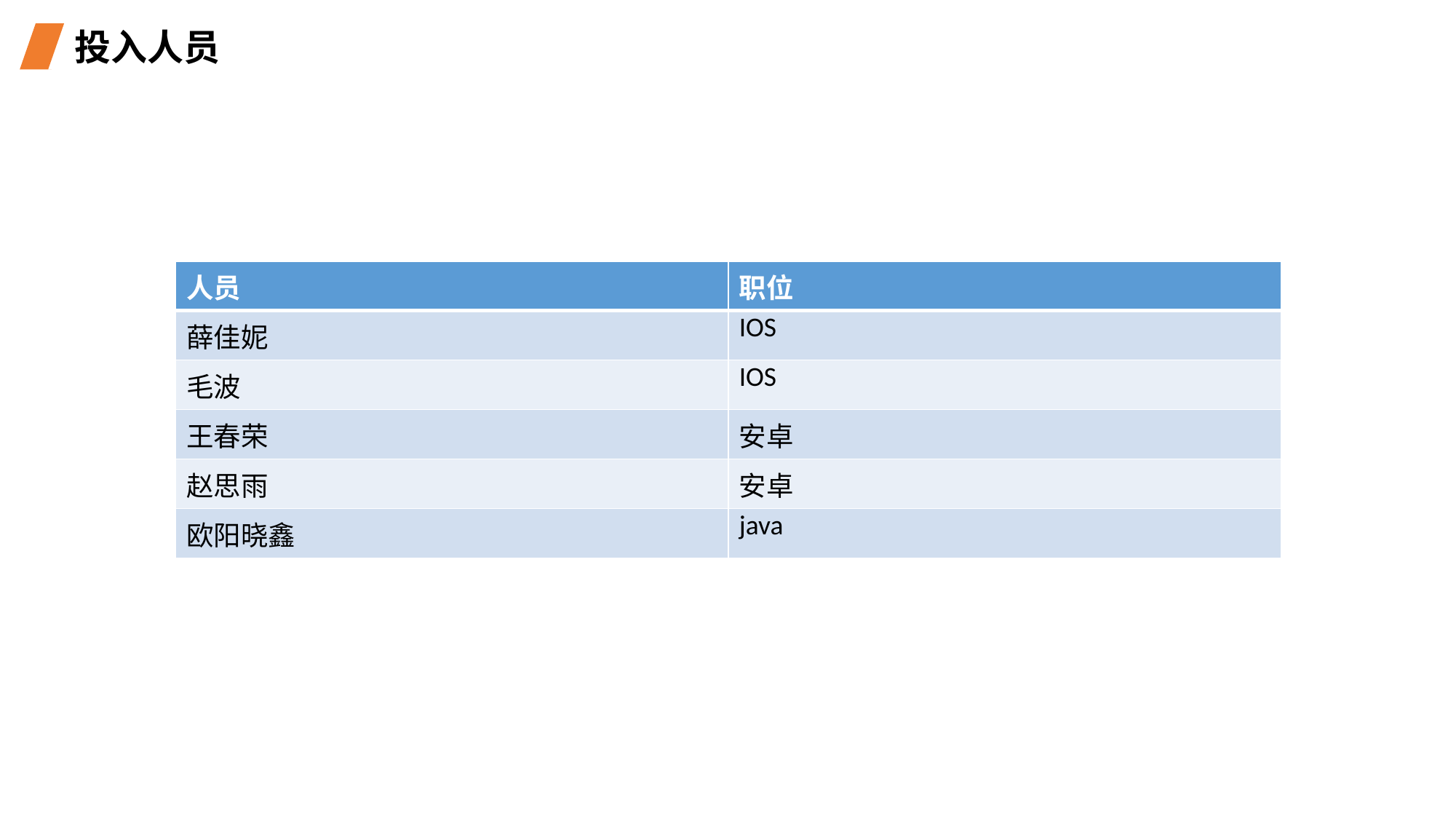

投入人员

| 人员 | 职位 |
| --- | --- |
| 薛佳妮 | IOS |
| 毛波 | IOS |
| 王春荣 | 安卓 |
| 赵思雨 | 安卓 |
| 欧阳晓鑫 | java |